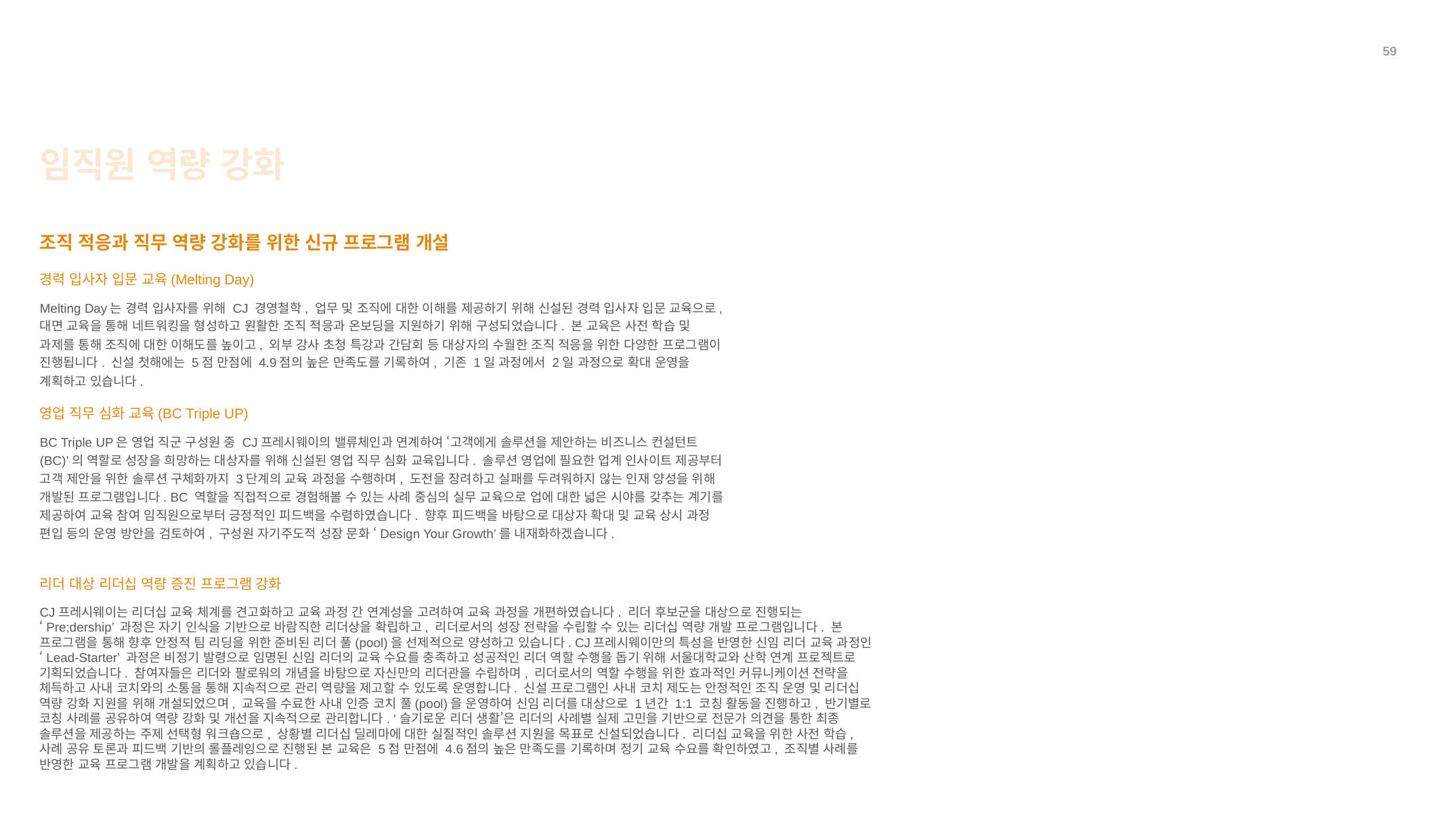

59
임직원 역량 강화
조직 적응과 직무 역량 강화를 위한 신규 프로그램 개설
경력 입사자 입문 교육(Melting Day)
Melting Day는 경력 입사자를 위해 CJ 경영철학, 업무 및 조직에 대한 이해를 제공하기 위해 신설된 경력 입사자 입문 교육으로, 대면 교육을 통해 네트워킹을 형성하고 원활한 조직 적응과 온보딩을 지원하기 위해 구성되었습니다. 본 교육은 사전 학습 및 과제를 통해 조직에 대한 이해도를 높이고, 외부 강사 초청 특강과 간담회 등 대상자의 수월한 조직 적응을 위한 다양한 프로그램이 진행됩니다. 신설 첫해에는 5점 만점에 4.9점의 높은 만족도를 기록하여, 기존 1일 과정에서 2일 과정으로 확대 운영을 계획하고 있습니다.
영업 직무 심화 교육(BC Triple UP)
BC Triple UP은 영업 직군 구성원 중 CJ프레시웨이의 밸류체인과 연계하여 ‘고객에게 솔루션을 제안하는 비즈니스 컨설턴트(BC)’의 역할로 성장을 희망하는 대상자를 위해 신설된 영업 직무 심화 교육입니다. 솔루션 영업에 필요한 업계 인사이트 제공부터 고객 제안을 위한 솔루션 구체화까지 3단계의 교육 과정을 수행하며, 도전을 장려하고 실패를 두려워하지 않는 인재 양성을 위해 개발된 프로그램입니다. BC 역할을 직접적으로 경험해볼 수 있는 사례 중심의 실무 교육으로 업에 대한 넓은 시야를 갖추는 계기를 제공하여 교육 참여 임직원으로부터 긍정적인 피드백을 수렴하였습니다. 향후 피드백을 바탕으로 대상자 확대 및 교육 상시 과정 편입 등의 운영 방안을 검토하여, 구성원 자기주도적 성장 문화 ‘Design Your Growth’를 내재화하겠습니다.
리더 대상 리더십 역량 증진 프로그램 강화
CJ프레시웨이는 리더십 교육 체계를 견고화하고 교육 과정 간 연계성을 고려하여 교육 과정을 개편하였습니다. 리더 후보군을 대상으로 진행되는 ‘Pre;dership’ 과정은 자기 인식을 기반으로 바람직한 리더상을 확립하고, 리더로서의 성장 전략을 수립할 수 있는 리더십 역량 개발 프로그램입니다. 본 프로그램을 통해 향후 안정적 팀 리딩을 위한 준비된 리더 풀(pool)을 선제적으로 양성하고 있습니다. CJ프레시웨이만의 특성을 반영한 신임 리더 교육 과정인 ‘Lead-Starter’ 과정은 비정기 발령으로 임명된 신임 리더의 교육 수요를 충족하고 성공적인 리더 역할 수행을 돕기 위해 서울대학교와 산학 연계 프로젝트로 기획되었습니다. 참여자들은 리더와 팔로워의 개념을 바탕으로 자신만의 리더관을 수립하며, 리더로서의 역할 수행을 위한 효과적인 커뮤니케이션 전략을 체득하고 사내 코치와의 소통을 통해 지속적으로 관리 역량을 제고할 수 있도록 운영합니다. 신설 프로그램인 사내 코치 제도는 안정적인 조직 운영 및 리더십 역량 강화 지원을 위해 개설되었으며, 교육을 수료한 사내 인증 코치 풀(pool)을 운영하여 신임 리더를 대상으로 1년간 1:1 코칭 활동을 진행하고, 반기별로 코칭 사례를 공유하여 역량 강화 및 개선을 지속적으로 관리합니다. ‘슬기로운 리더 생활’은 리더의 사례별 실제 고민을 기반으로 전문가 의견을 통한 최종 솔루션을 제공하는 주제 선택형 워크숍으로, 상황별 리더십 딜레마에 대한 실질적인 솔루션 지원을 목표로 신설되었습니다. 리더십 교육을 위한 사전 학습, 사례 공유 토론과 피드백 기반의 롤플레잉으로 진행된 본 교육은 5점 만점에 4.6점의 높은 만족도를 기록하며 정기 교육 수요를 확인하였고, 조직별 사례를 반영한 교육 프로그램 개발을 계획하고 있습니다.